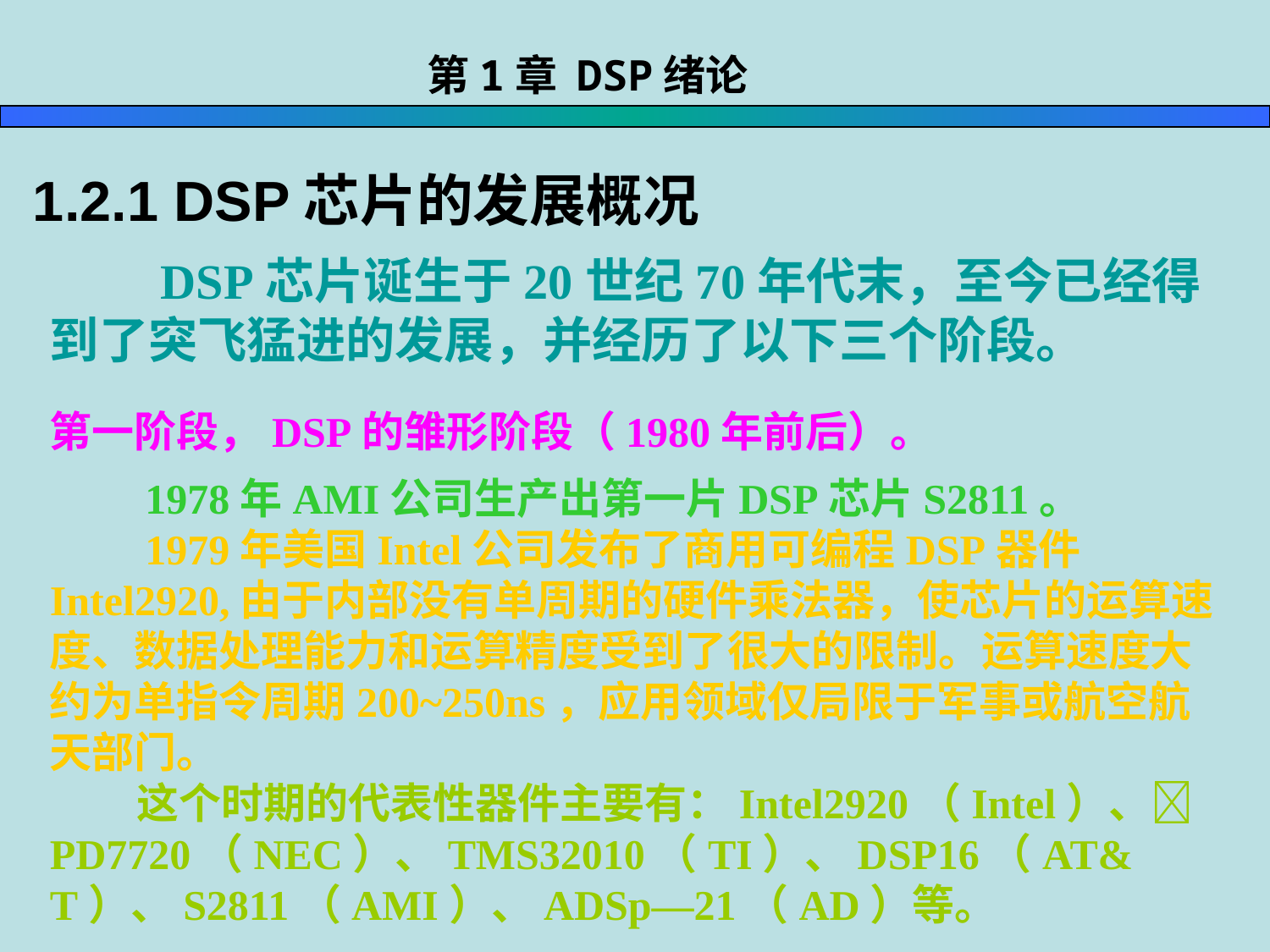

第1章 DSP绪论

1.2.1 DSP芯片的发展概况
         DSP芯片诞生于20世纪70年代末，至今已经得到了突飞猛进的发展，并经历了以下三个阶段。
第一阶段，DSP的雏形阶段（1980年前后）。
         1978年AMI公司生产出第一片DSP芯片S2811。
         1979年美国Intel公司发布了商用可编程DSP器件Intel2920,由于内部没有单周期的硬件乘法器，使芯片的运算速度、数据处理能力和运算精度受到了很大的限制。运算速度大约为单指令周期200~250ns，应用领域仅局限于军事或航空航天部门。
        这个时期的代表性器件主要有：Intel2920（Intel）、μPD7720（NEC）、TMS32010（TI）、DSP16（AT&T）、S2811（AMI）、ADSp—21（AD）等。
9